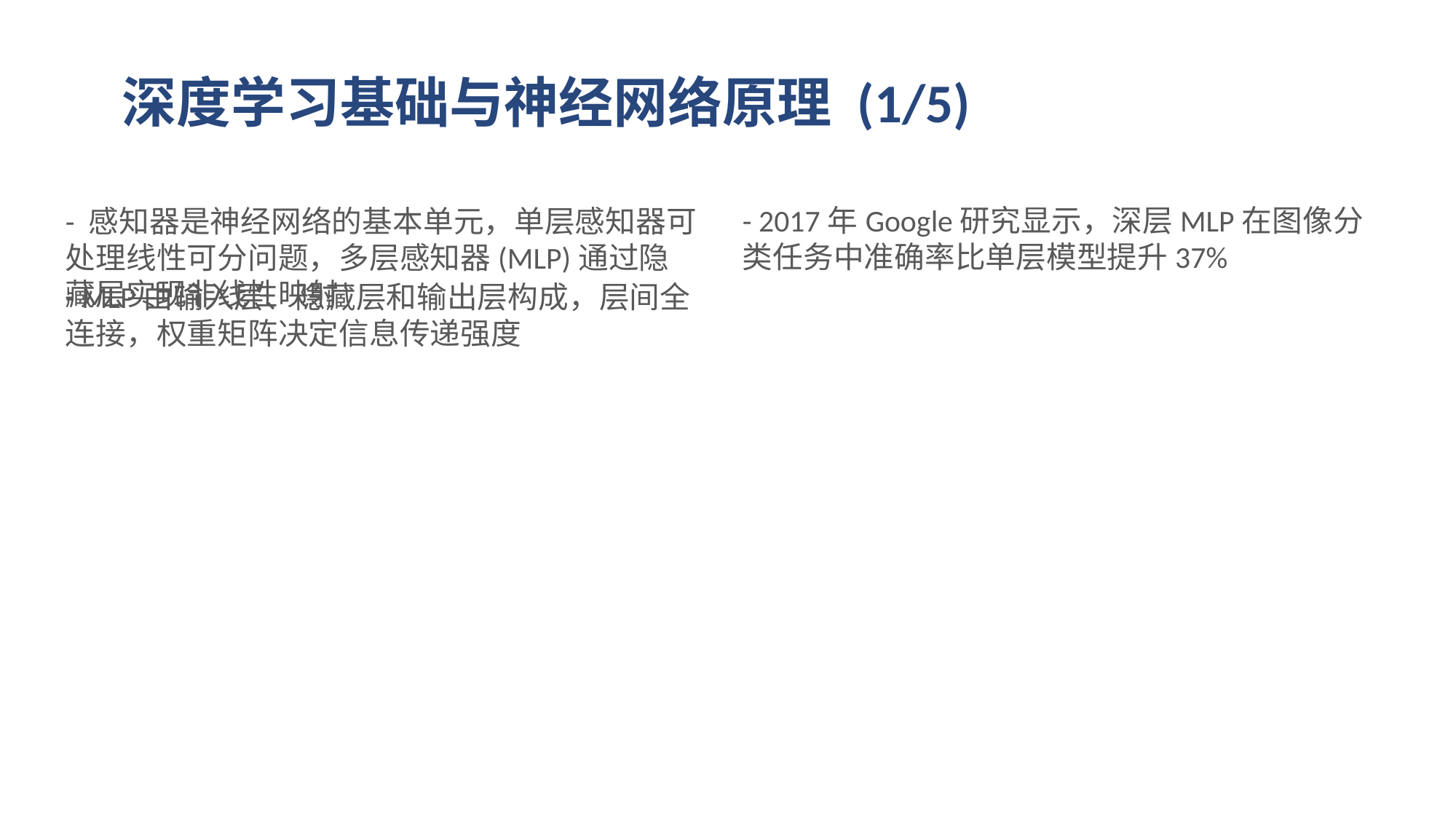

# 深度学习基础与神经网络原理 (1/5)

- 感知器是神经网络的基本单元，单层感知器可处理线性可分问题，多层感知器(MLP)通过隐藏层实现非线性映射

- 2017年Google研究显示，深层MLP在图像分类任务中准确率比单层模型提升37%

- MLP由输入层、隐藏层和输出层构成，层间全连接，权重矩阵决定信息传递强度